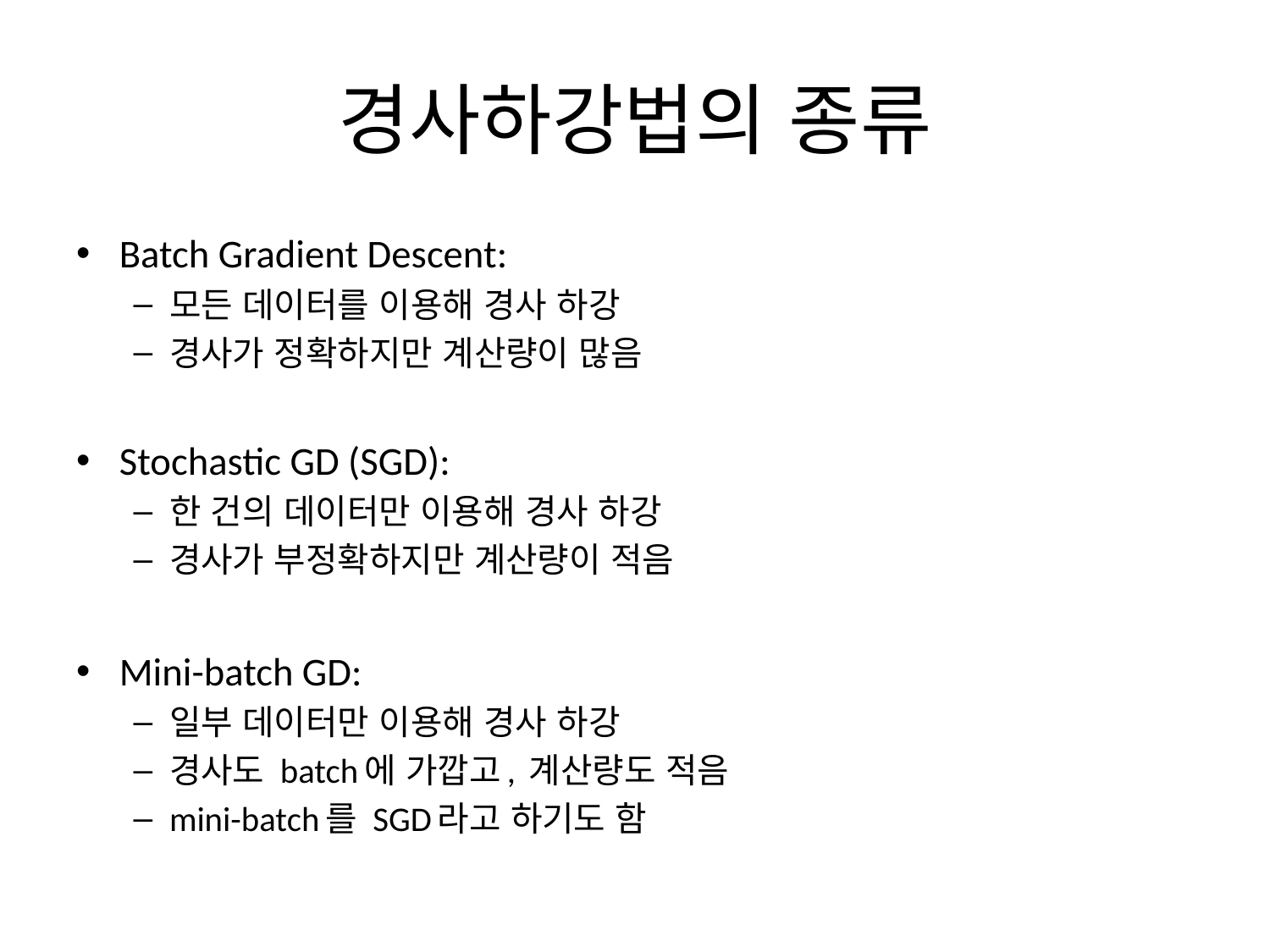

# 경사하강법의 종류
Batch Gradient Descent:
모든 데이터를 이용해 경사 하강
경사가 정확하지만 계산량이 많음

Stochastic GD (SGD):
한 건의 데이터만 이용해 경사 하강
경사가 부정확하지만 계산량이 적음

Mini-batch GD:
일부 데이터만 이용해 경사 하강
경사도 batch에 가깝고, 계산량도 적음
mini-batch를 SGD라고 하기도 함